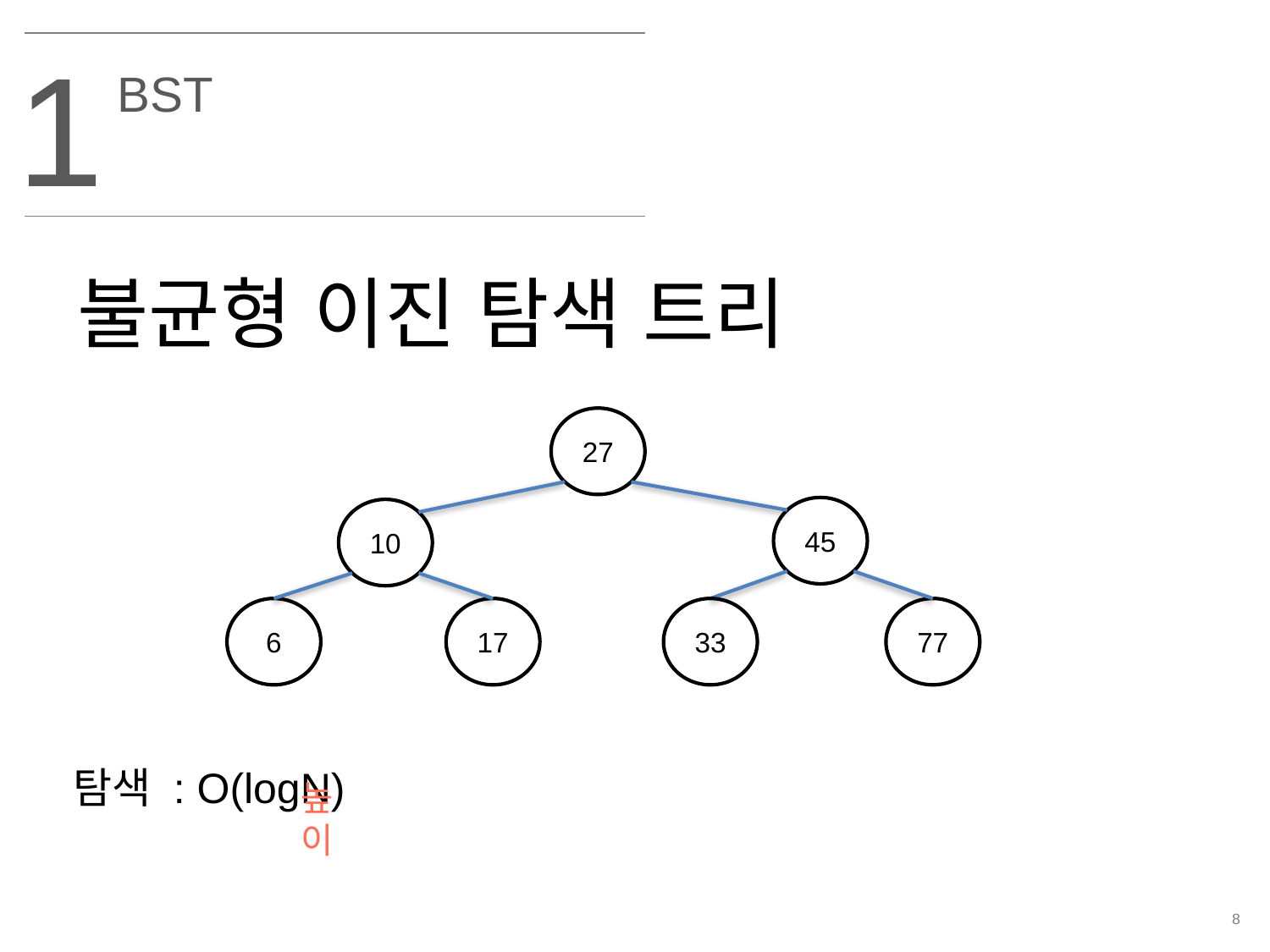

1
BST
불균형 이진 탐색 트리
27
45
10
6
17
33
77
 높이
탐색 : O(logN)